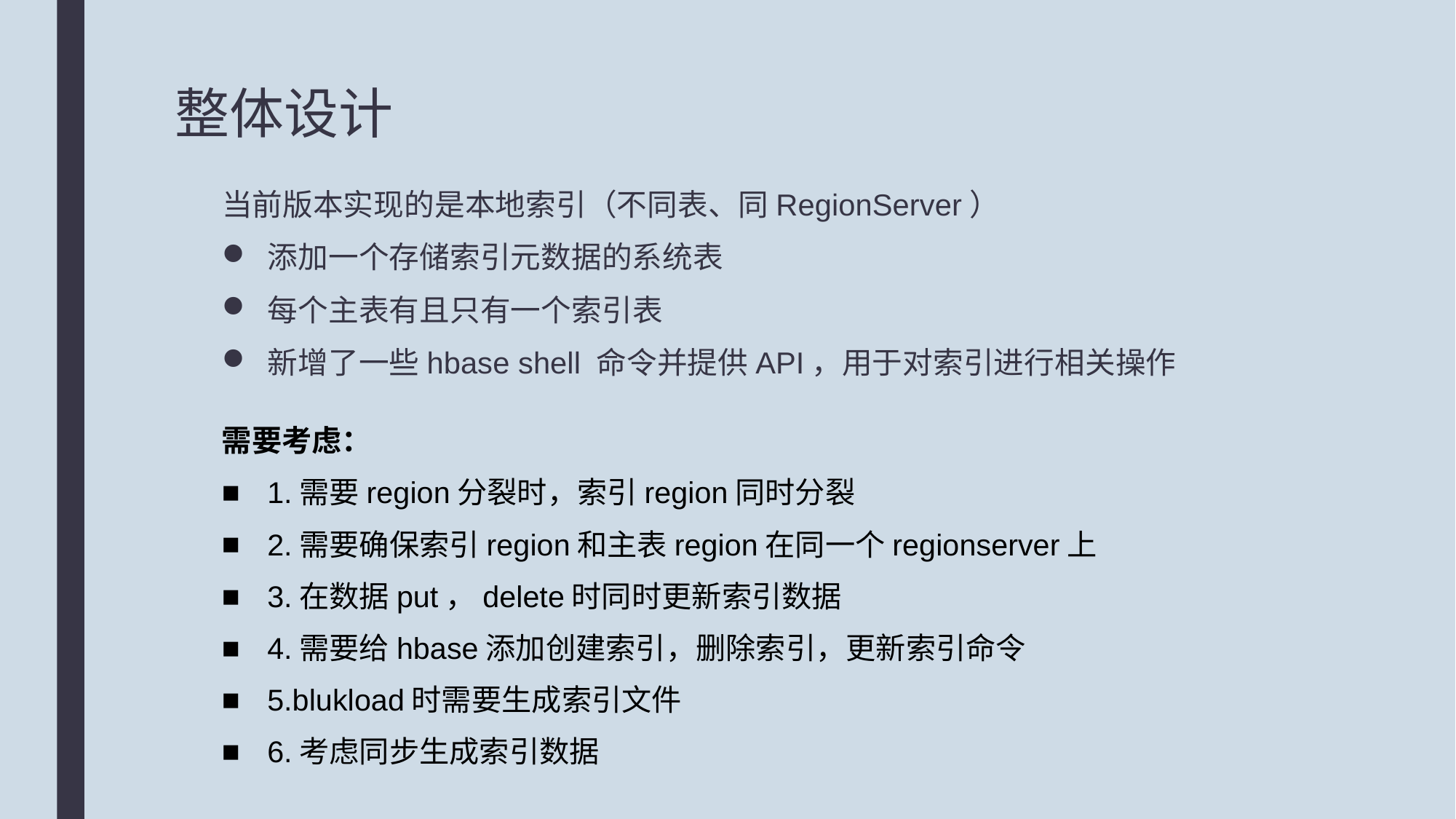

# 整体设计
当前版本实现的是本地索引（不同表、同RegionServer）
添加一个存储索引元数据的系统表
每个主表有且只有一个索引表
新增了一些hbase shell 命令并提供API，用于对索引进行相关操作

需要考虑：
1.需要region分裂时，索引region同时分裂
2.需要确保索引region和主表region在同一个regionserver上
3.在数据put，delete时同时更新索引数据
4.需要给hbase添加创建索引，删除索引，更新索引命令
5.blukload时需要生成索引文件
6.考虑同步生成索引数据